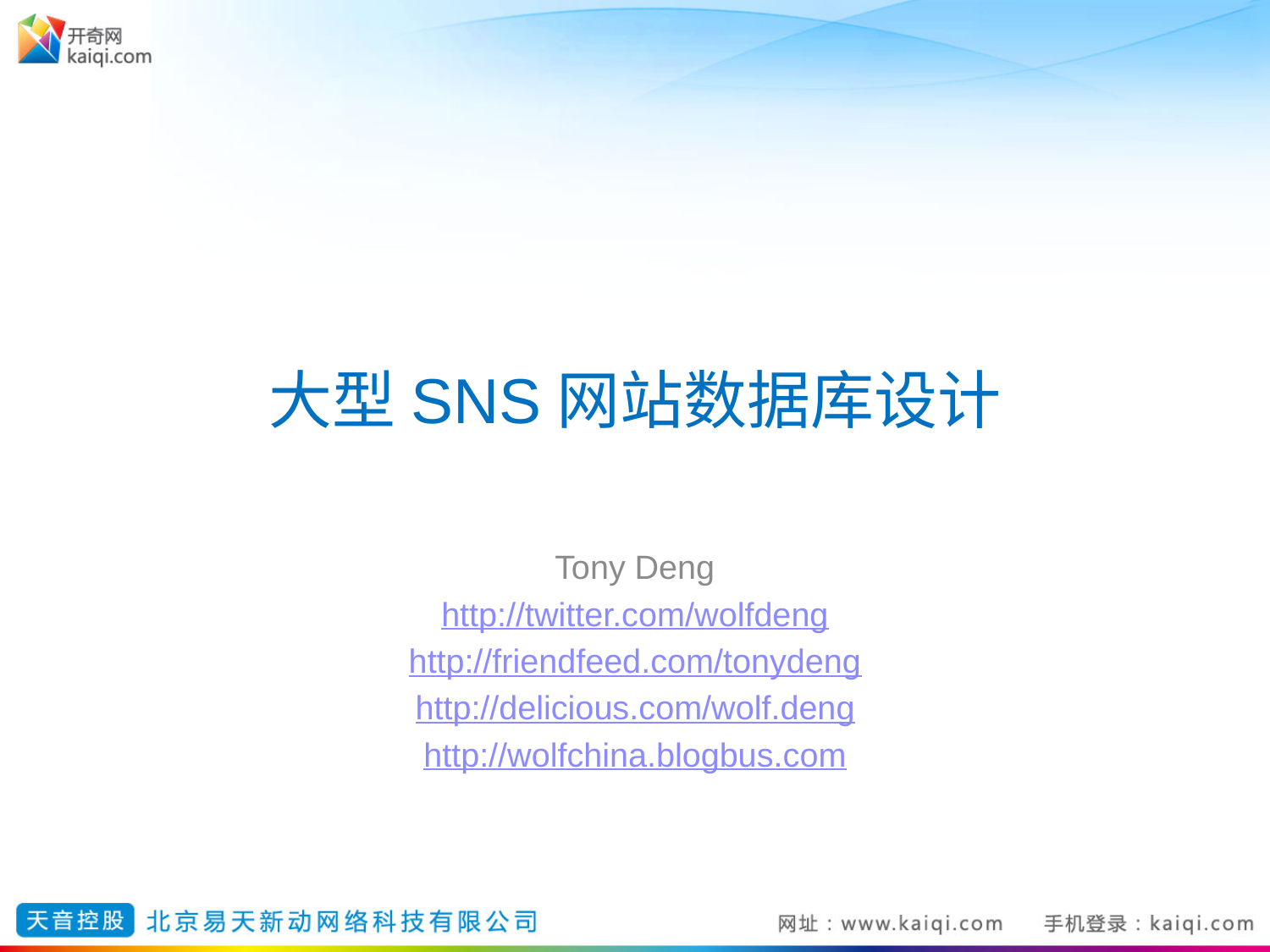

# 大型SNS网站数据库设计
Tony Deng
http://twitter.com/wolfdeng
http://friendfeed.com/tonydeng
http://delicious.com/wolf.deng
http://wolfchina.blogbus.com